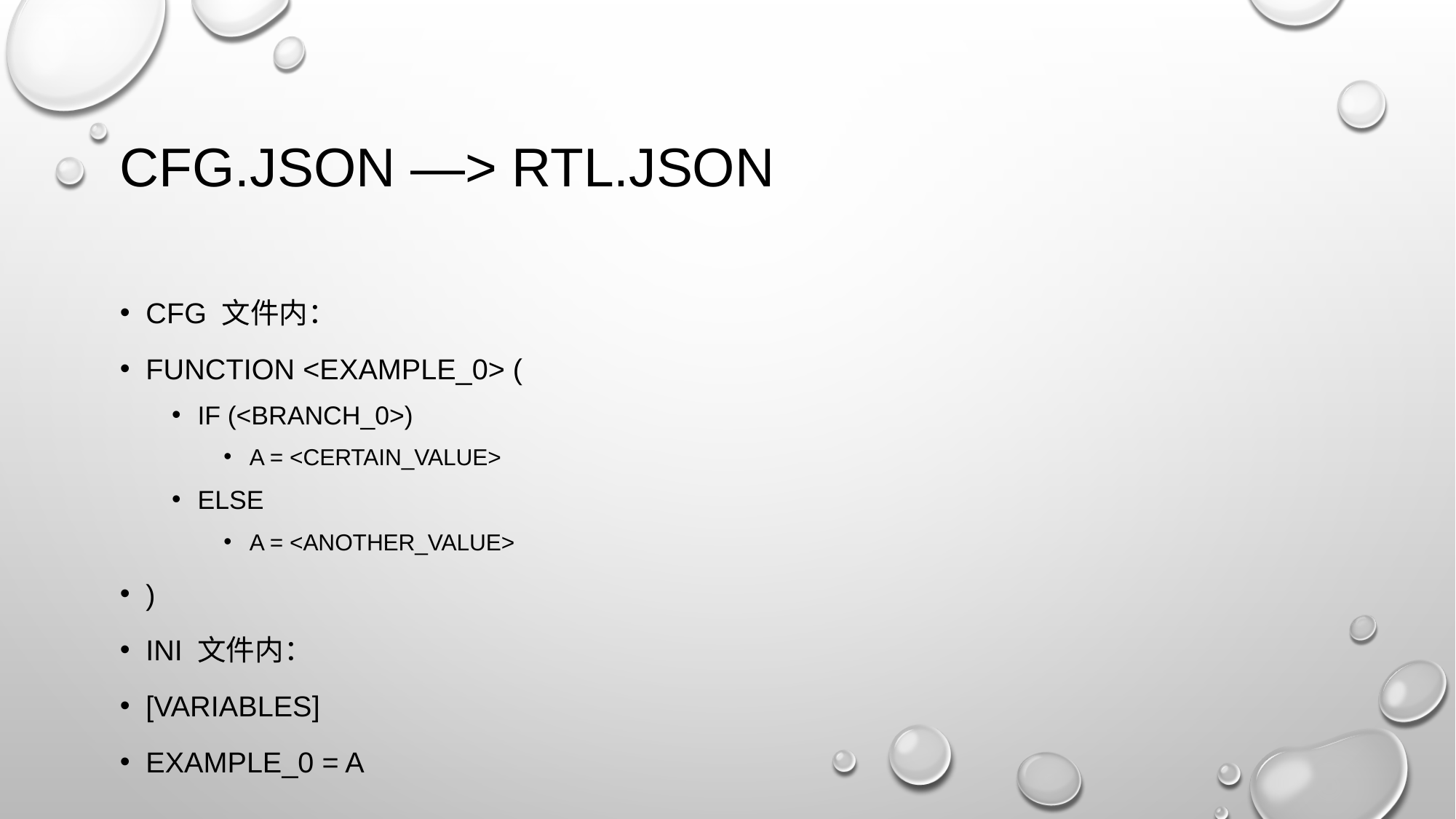

# Cfg.json —> rtl.json
CFG 文件内：
Function <example_0> (
If (<branch_0>)
A = <certain_value>
Else
A = <another_value>
)
INI 文件内：
[variables]
Example_0 = A